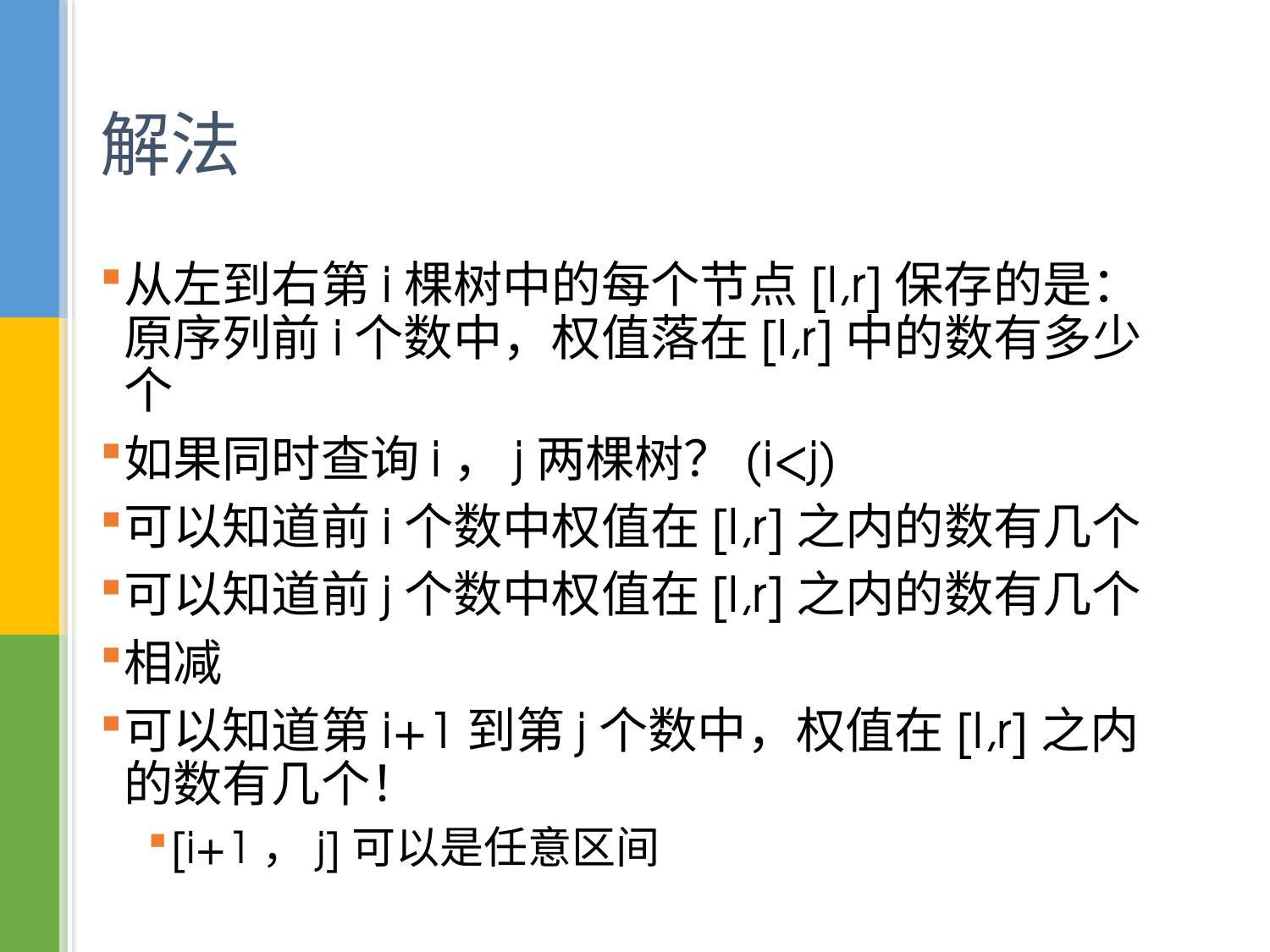

# 解法
从左到右第i棵树中的每个节点[l,r]保存的是：原序列前i个数中，权值落在[l,r]中的数有多少个
如果同时查询i，j两棵树？(i<j)
可以知道前i个数中权值在[l,r]之内的数有几个
可以知道前j个数中权值在[l,r]之内的数有几个
相减
可以知道第i+1到第j个数中，权值在[l,r]之内的数有几个！
[i+1，j]可以是任意区间